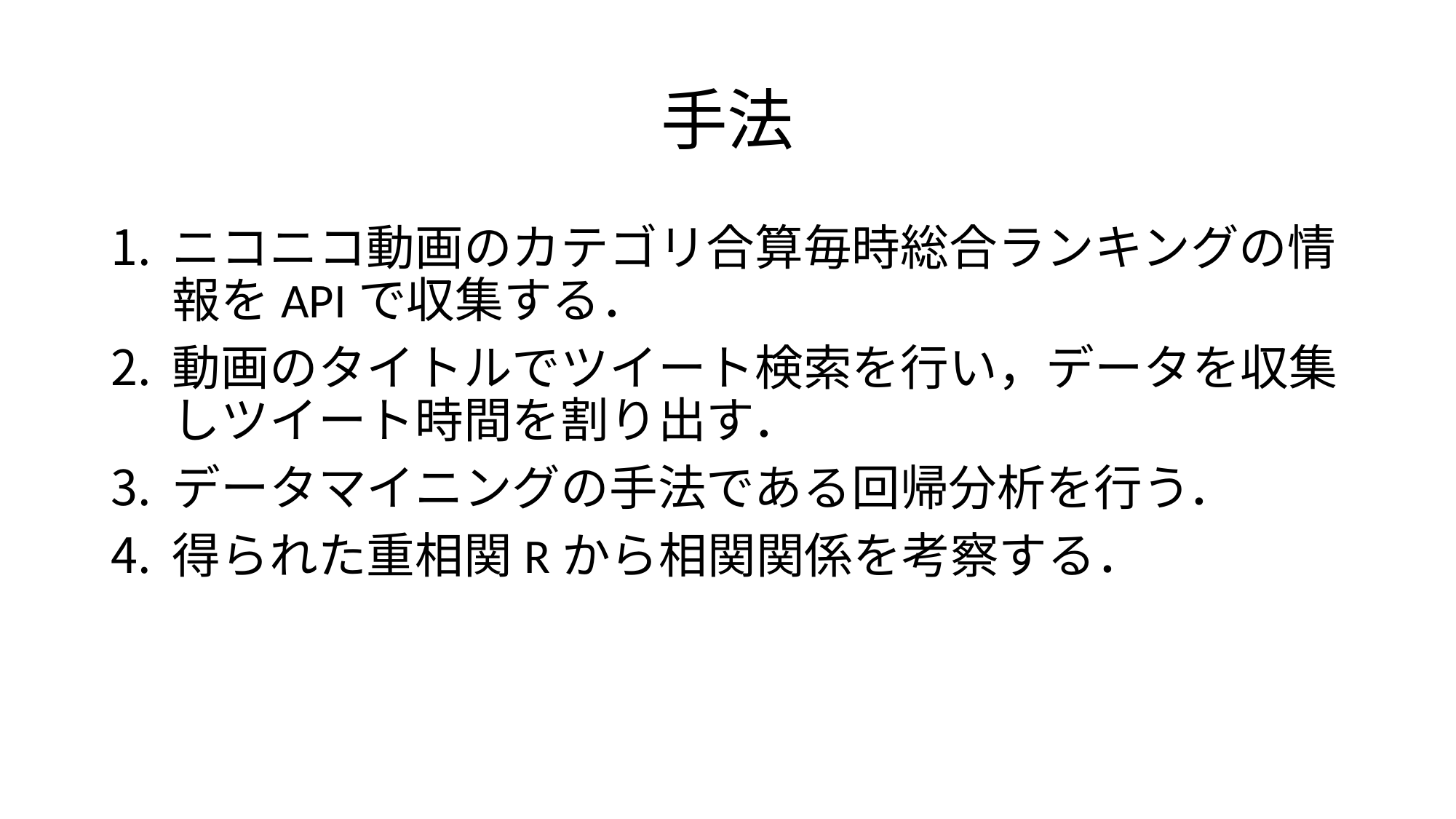

# 手法
ニコニコ動画のカテゴリ合算毎時総合ランキングの情報をAPIで収集する．
動画のタイトルでツイート検索を行い，データを収集しツイート時間を割り出す．
データマイニングの手法である回帰分析を行う．
得られた重相関Rから相関関係を考察する．